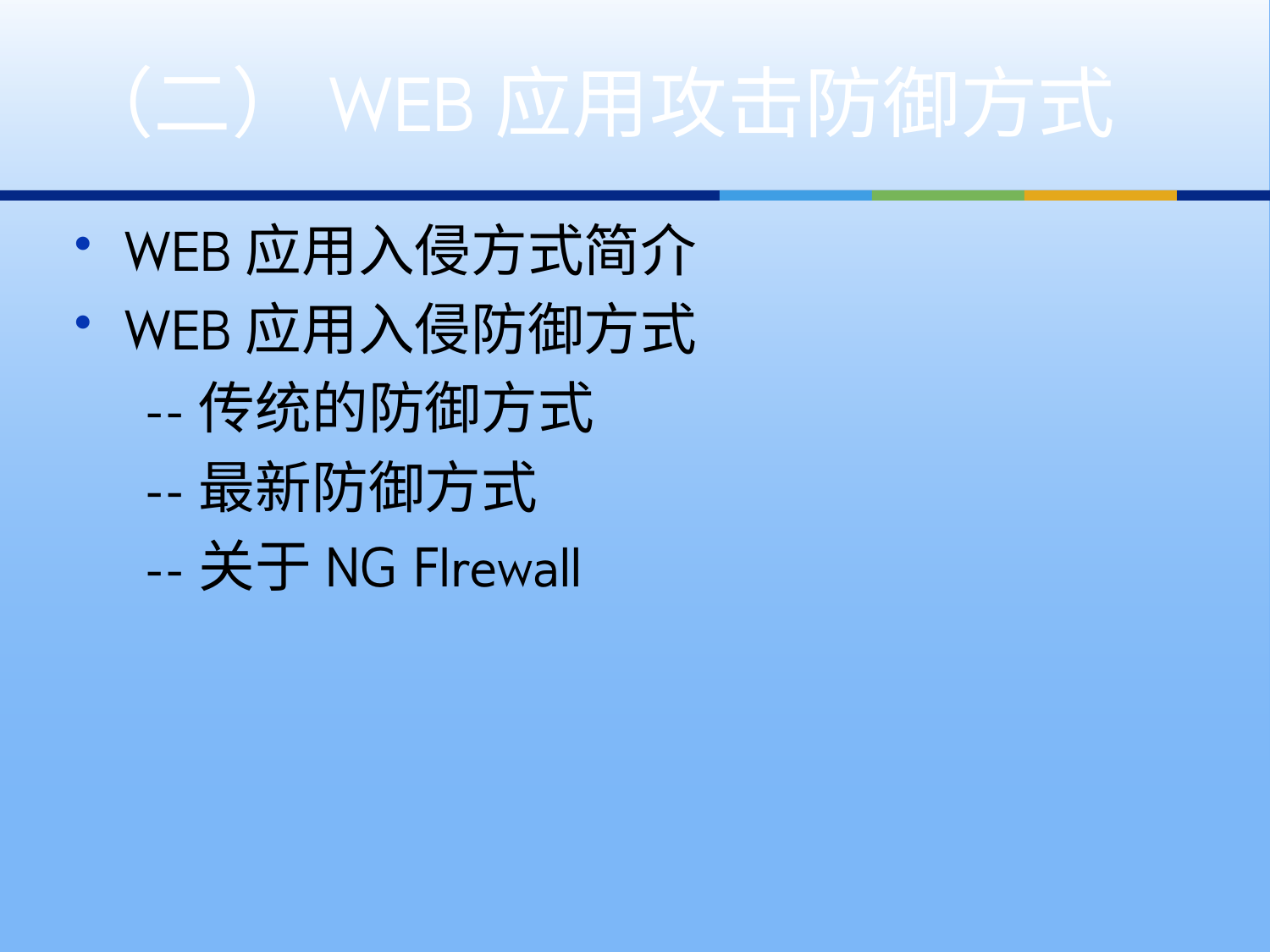

# （二）WEB应用攻击防御方式
WEB应用入侵方式简介
WEB应用入侵防御方式
    --传统的防御方式
    --最新防御方式
    --关于NG FIrewall